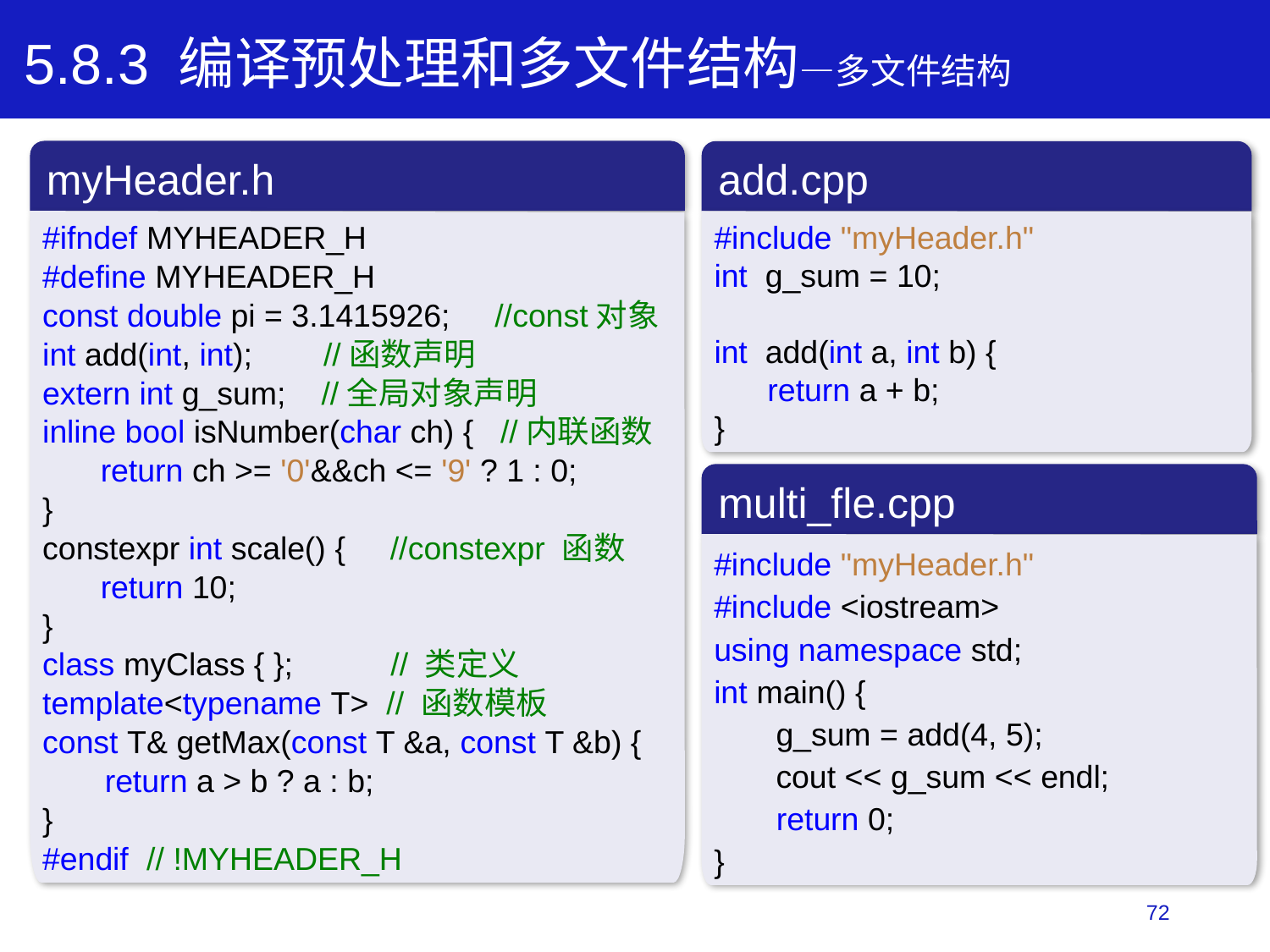

5.8.3 编译预处理和多文件结构—多文件结构
myHeader.h
#ifndef MYHEADER_H
#define MYHEADER_H
const double pi = 3.1415926;     //const对象
int add(int, int);        //函数声明
extern int g_sum;    //全局对象声明
inline bool isNumber(char ch) {   //内联函数
       return ch >= '0'&&ch <= '9' ? 1 : 0;
}
constexpr int scale() {     //constexpr 函数
       return 10;
}
class myClass { };           // 类定义
template<typename T>  // 函数模板
const T& getMax(const T &a, const T &b) {
       return a > b ? a : b;
}
#endif  // !MYHEADER_H
add.cpp
#include "myHeader.h"
int  g_sum = 10;
int  add(int a, int b) {
      return a + b;
}
multi_fle.cpp
#include "myHeader.h"
#include <iostream>
using namespace std;
int main() {
       g_sum = add(4, 5);
       cout << g_sum << endl;
       return 0;
}

72